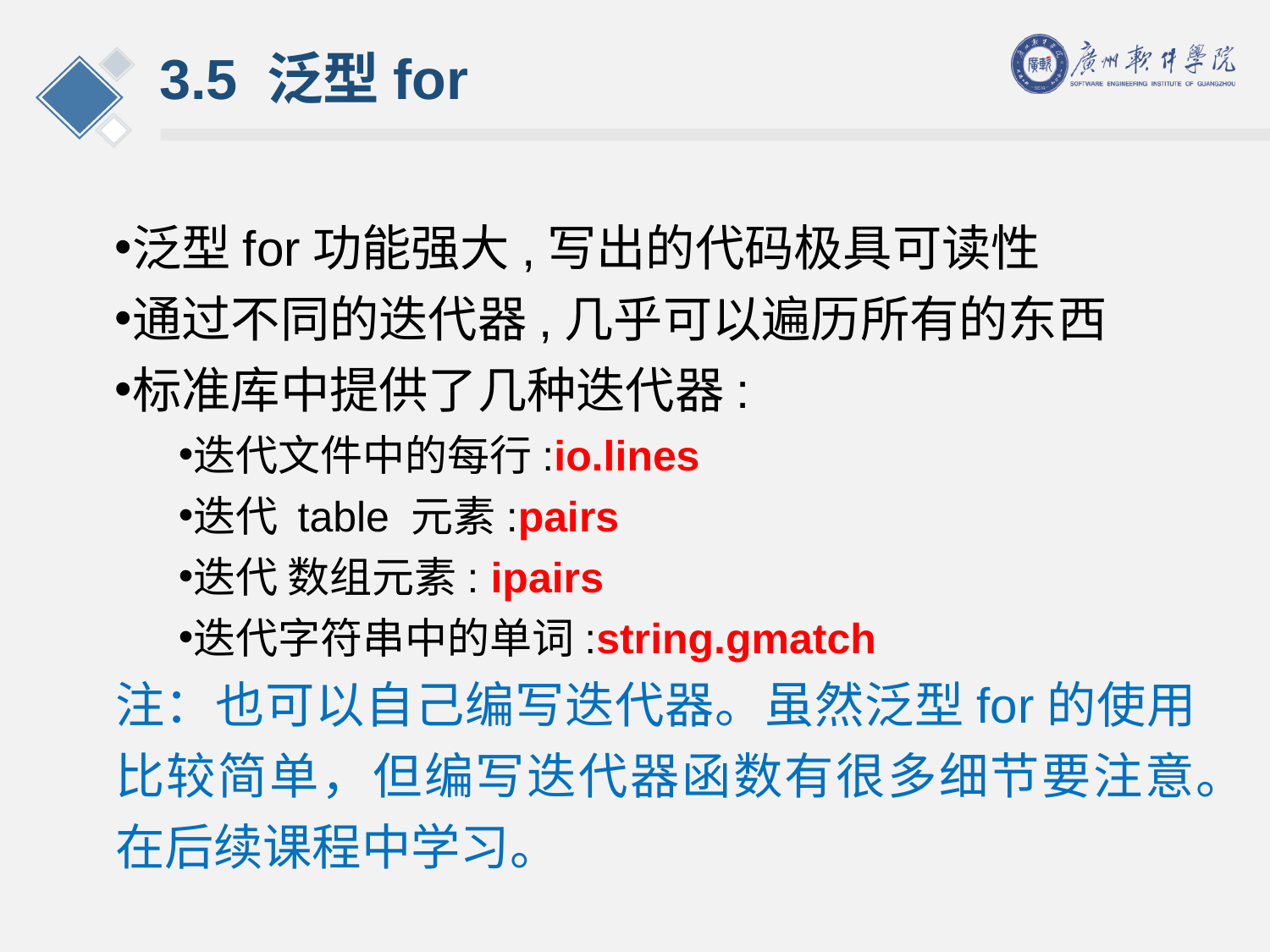

# 3.5 泛型for
泛型for功能强大,写出的代码极具可读性
通过不同的迭代器,几乎可以遍历所有的东西
标准库中提供了几种迭代器:
迭代文件中的每行:io.lines
迭代 table 元素:pairs
迭代 数组元素: ipairs
迭代字符串中的单词:string.gmatch
注：也可以自己编写迭代器。虽然泛型for的使用比较简单，但编写迭代器函数有很多细节要注意。在后续课程中学习。